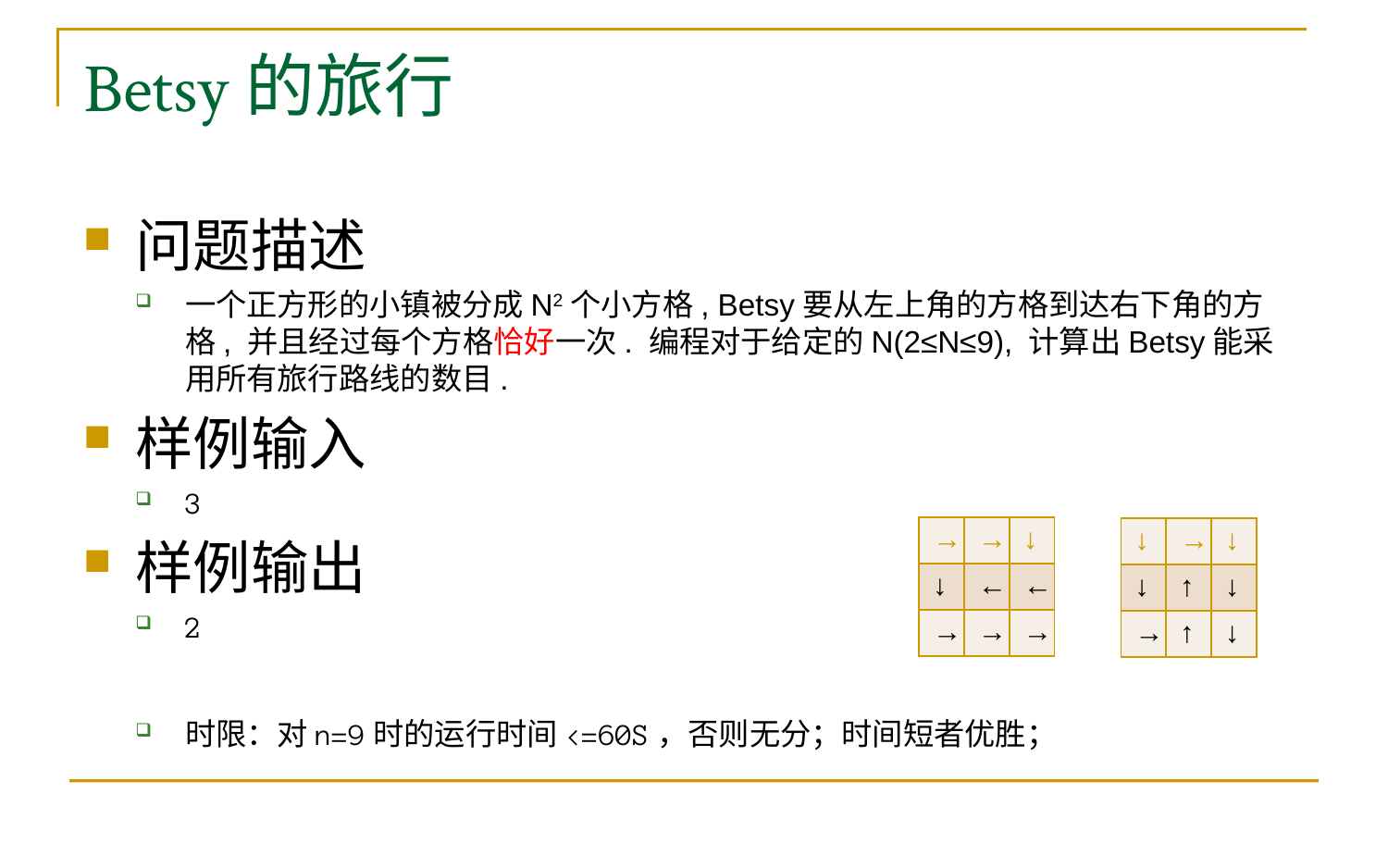

# Betsy的旅行
问题描述
一个正方形的小镇被分成N2个小方格, Betsy要从左上角的方格到达右下角的方格, 并且经过每个方格恰好一次. 编程对于给定的N(2≤N≤9), 计算出Betsy能采用所有旅行路线的数目.
样例输入
3
样例输出
2

时限：对n=9时的运行时间<=60S，否则无分；时间短者优胜；
| → | → | ↓ |
| --- | --- | --- |
| ↓ | ← | ← |
| → | → | → |
| ↓ | → | ↓ |
| --- | --- | --- |
| ↓ | ↑ | ↓ |
| → | ↑ | ↓ |